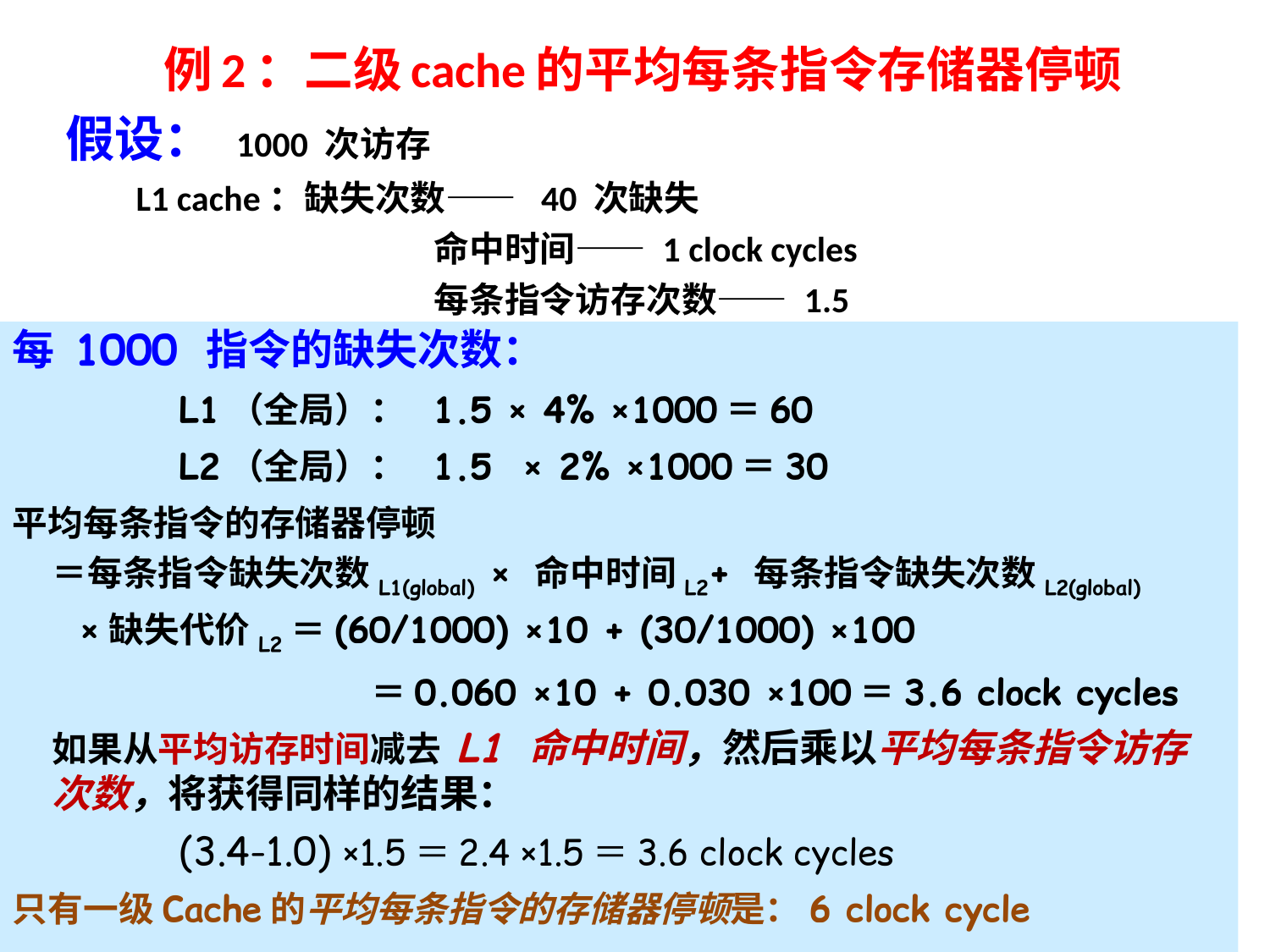

# 例2：二级cache的平均每条指令存储器停顿
假设： 1000 次访存
L1 cache：缺失次数——  40 次缺失
			命中时间—— 1 clock cycles
			每条指令访存次数—— 1.5
L2 cache:：20 缺失
 			命中时间——10 clock cycles
			缺失代价—— 100 clock cycles
求平均访存时间、每条指令停顿周期数（忽略写影响）？
每 1000 指令的缺失次数：
		L1（全局）：	1.5 × 4% ×1000＝60
		L2（全局）： 	1.5  × 2% ×1000＝30
平均每条指令的存储器停顿
	＝每条指令缺失次数L1(global) × 命中时间L2+ 每条指令缺失次数L2(global)
	   ×缺失代价L2＝(60/1000) ×10 + (30/1000) ×100
			       ＝0.060 ×10 + 0.030 ×100＝3.6 clock cycles
	如果从平均访存时间减去 L1 命中时间，然后乘以平均每条指令访存次数，将获得同样的结果：
		(3.4-1.0) ×1.5＝2.4 ×1.5＝3.6 clock cycles
只有一级Cache的平均每条指令的存储器停顿是：6 clock cycle
45